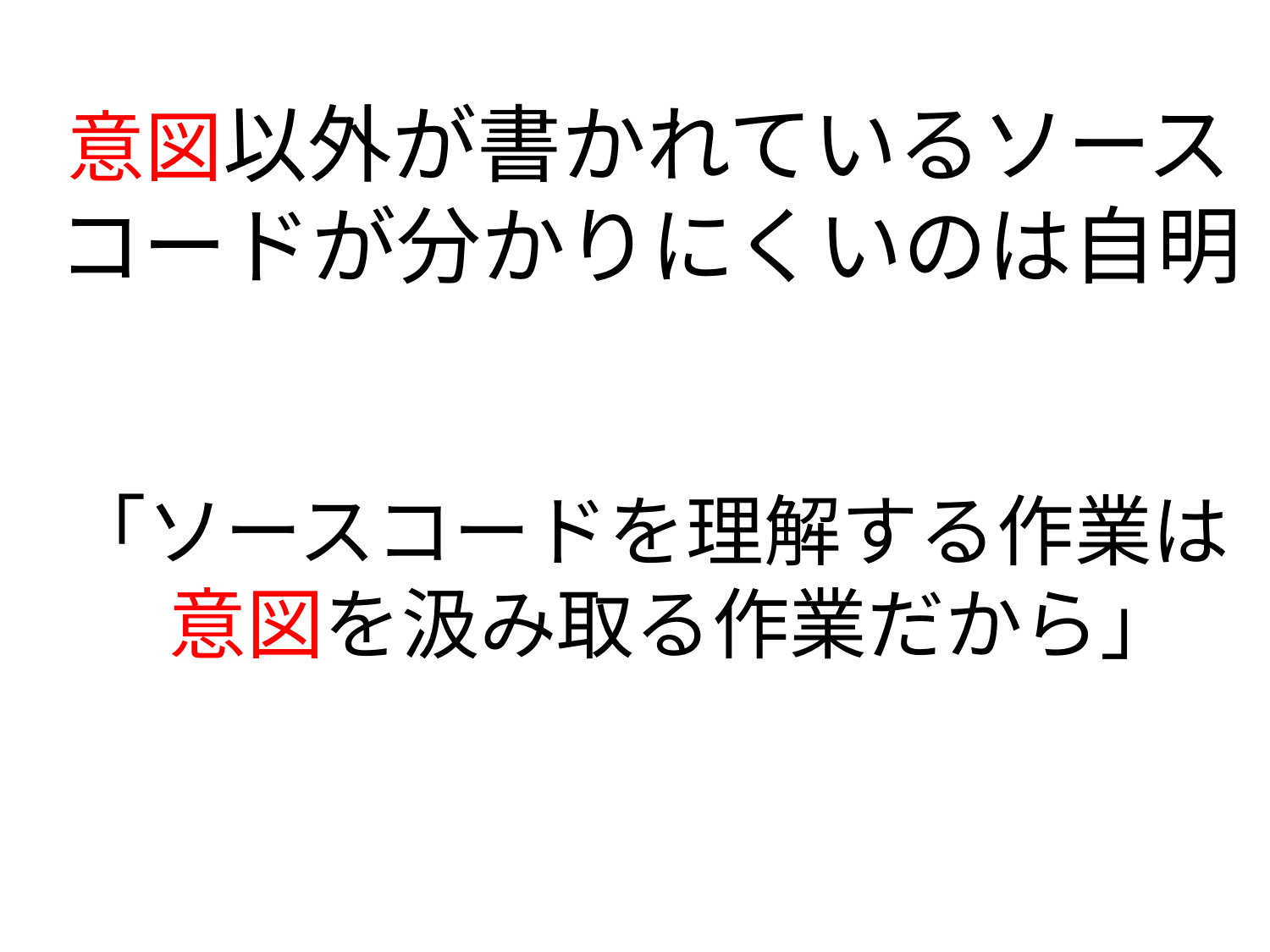

# 意図以外が書かれているソースコードが分かりにくいのは自明
「ソースコードを理解する作業は意図を汲み取る作業だから」